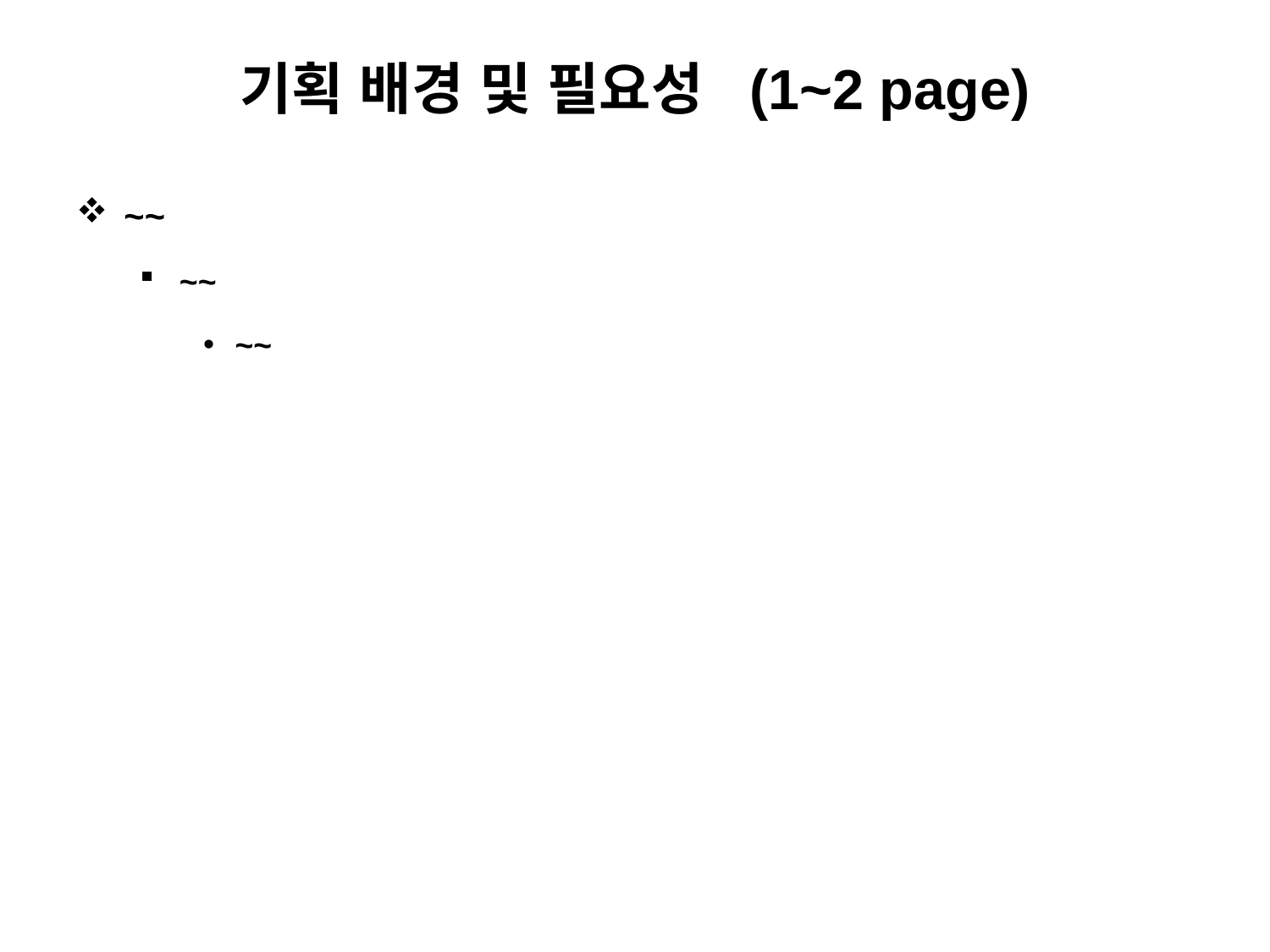

# 기획 배경 및 필요성  (1~2 page)
~~
~~
~~